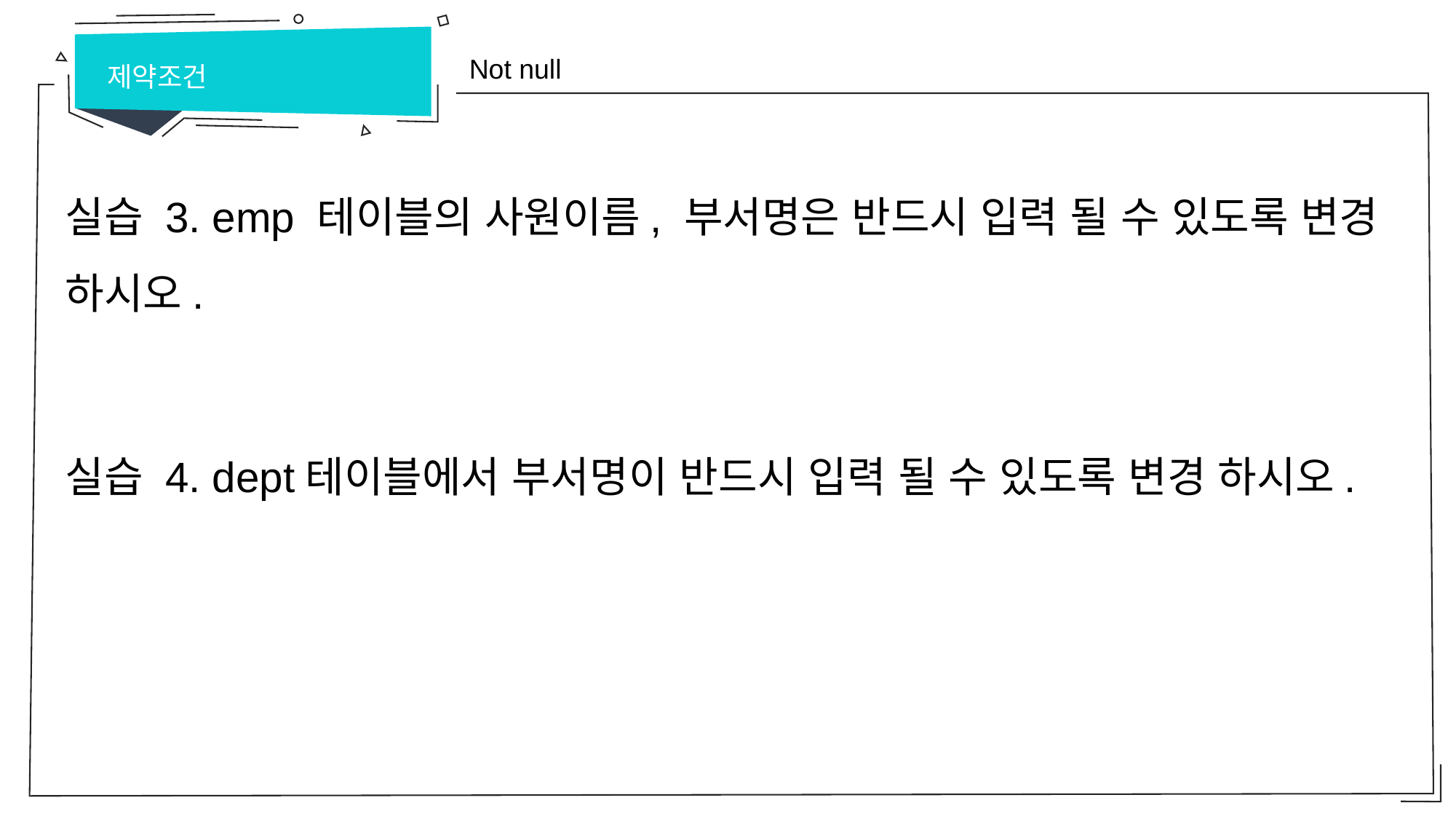

제약조건
Not null
실습 3. emp 테이블의 사원이름, 부서명은 반드시 입력 될 수 있도록 변경 하시오.

실습 4. dept테이블에서 부서명이 반드시 입력 될 수 있도록 변경 하시오.